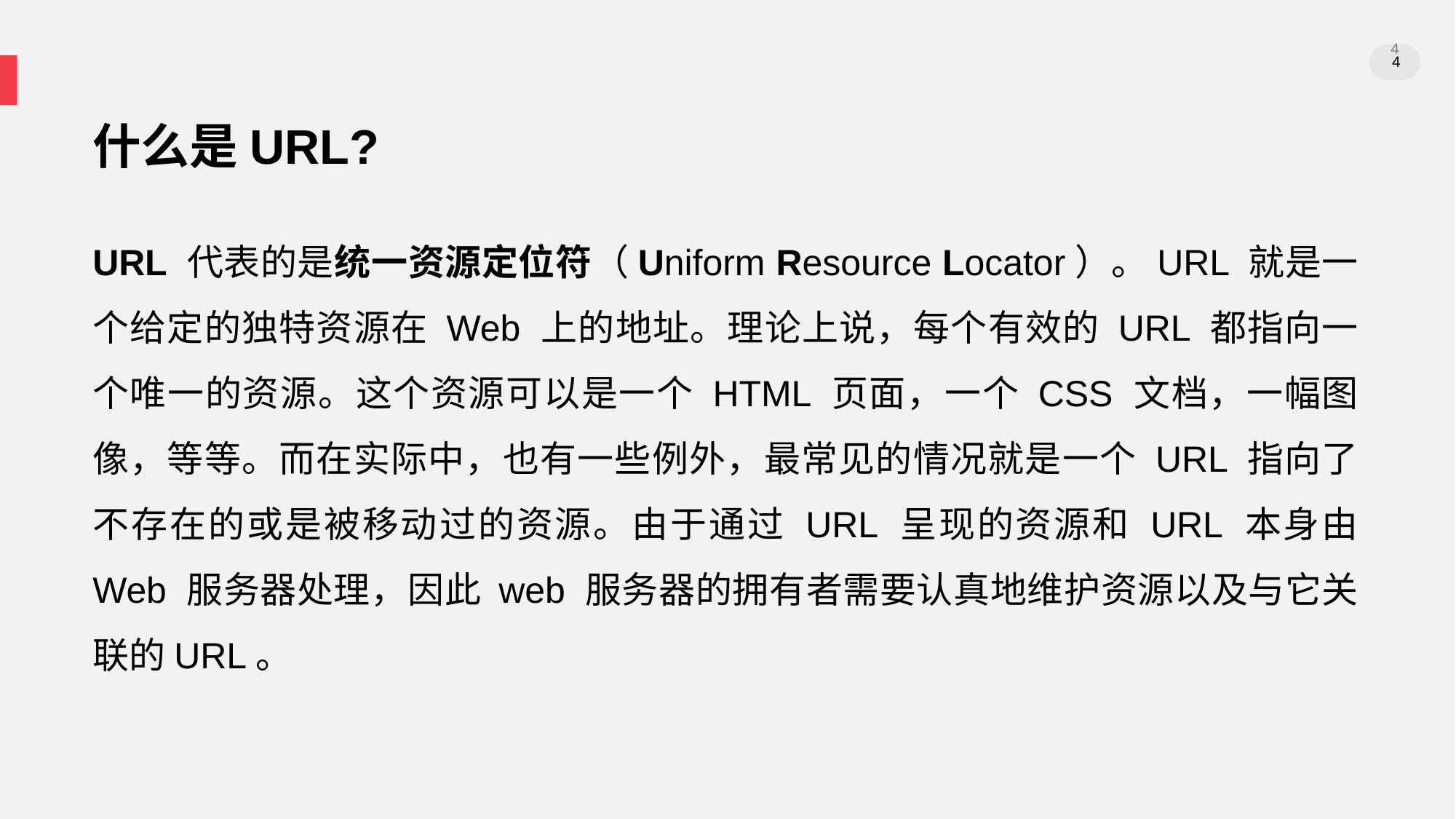

。

4
4

什么是URL?

URL 代表的是统一资源定位符（Uniform Resource Locator）。URL 就是一个给定的独特资源在 Web 上的地址。理论上说，每个有效的 URL 都指向一个唯一的资源。这个资源可以是一个 HTML 页面，一个 CSS 文档，一幅图像，等等。而在实际中，也有一些例外，最常见的情况就是一个 URL 指向了不存在的或是被移动过的资源。由于通过 URL 呈现的资源和 URL 本身由 Web 服务器处理，因此 web 服务器的拥有者需要认真地维护资源以及与它关联的URL。